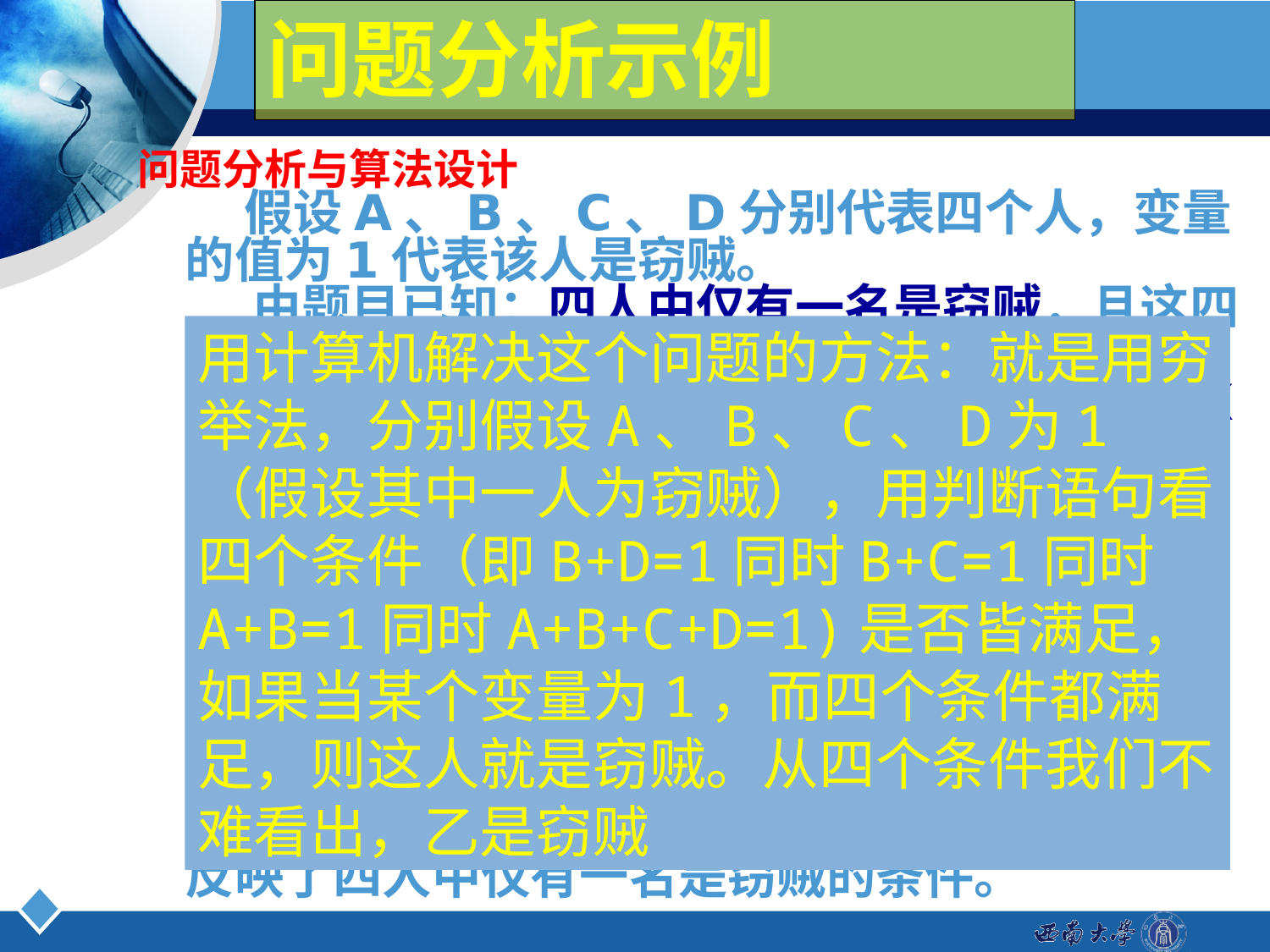

问题分析示例
问题分析与算法设计
      假设A、B、C、D分别代表四个人，变量的值为1代表该人是窃贼。
      由题目已知：四人中仅有一名是窃贼，且这四个人中的每个人要么说真话，要么说假话，而由于甲、乙、丙三人都说了两句话：“X没偷，X偷了”，故不论该人是否说谎，他提到的两人中必有一人是小偷。故在列条件表达式时，可以不关心谁说谎，谁说实话。这样，可以列出下列条件表达式：
甲说：”乙没有偷，是丁偷的。” B+D=1
乙说：“我没有偷，是丙偷的。” B+C=1
丙说：“甲没有偷，是乙偷的。” A+B=1
丁说：“我没有偷。”               A+B+C+D=1
其中丁只说了一句话，无法判定其真假，表达式反映了四人中仅有一名是窃贼的条件。
用计算机解决这个问题的方法：就是用穷举法，分别假设A、B、C、D为1（假设其中一人为窃贼），用判断语句看四个条件（即B+D=1同时B+C=1同时A+B=1同时A+B+C+D=1)是否皆满足，如果当某个变量为1，而四个条件都满足，则这人就是窃贼。从四个条件我们不难看出，乙是窃贼